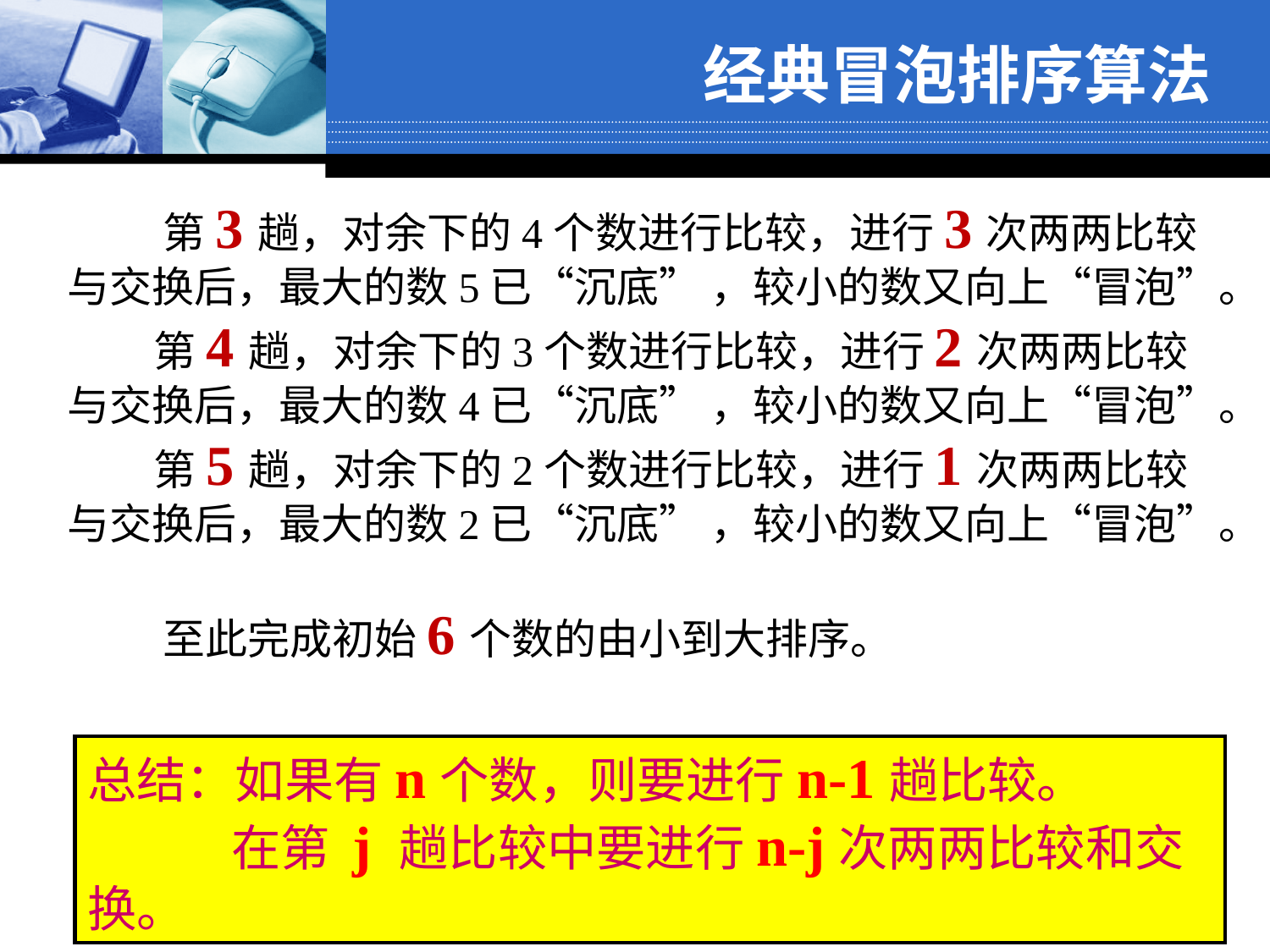

经典冒泡排序算法
         第3趟，对余下的4个数进行比较，进行3次两两比较与交换后，最大的数5已“沉底” ，较小的数又向上“冒泡”。
        第4趟，对余下的3个数进行比较，进行2次两两比较与交换后，最大的数4已“沉底” ，较小的数又向上“冒泡”。
        第5趟，对余下的2个数进行比较，进行1次两两比较与交换后，最大的数2已“沉底” ，较小的数又向上“冒泡”。

         至此完成初始6个数的由小到大排序。
总结：如果有n个数，则要进行n-1趟比较。
            在第 j 趟比较中要进行n-j次两两比较和交换。